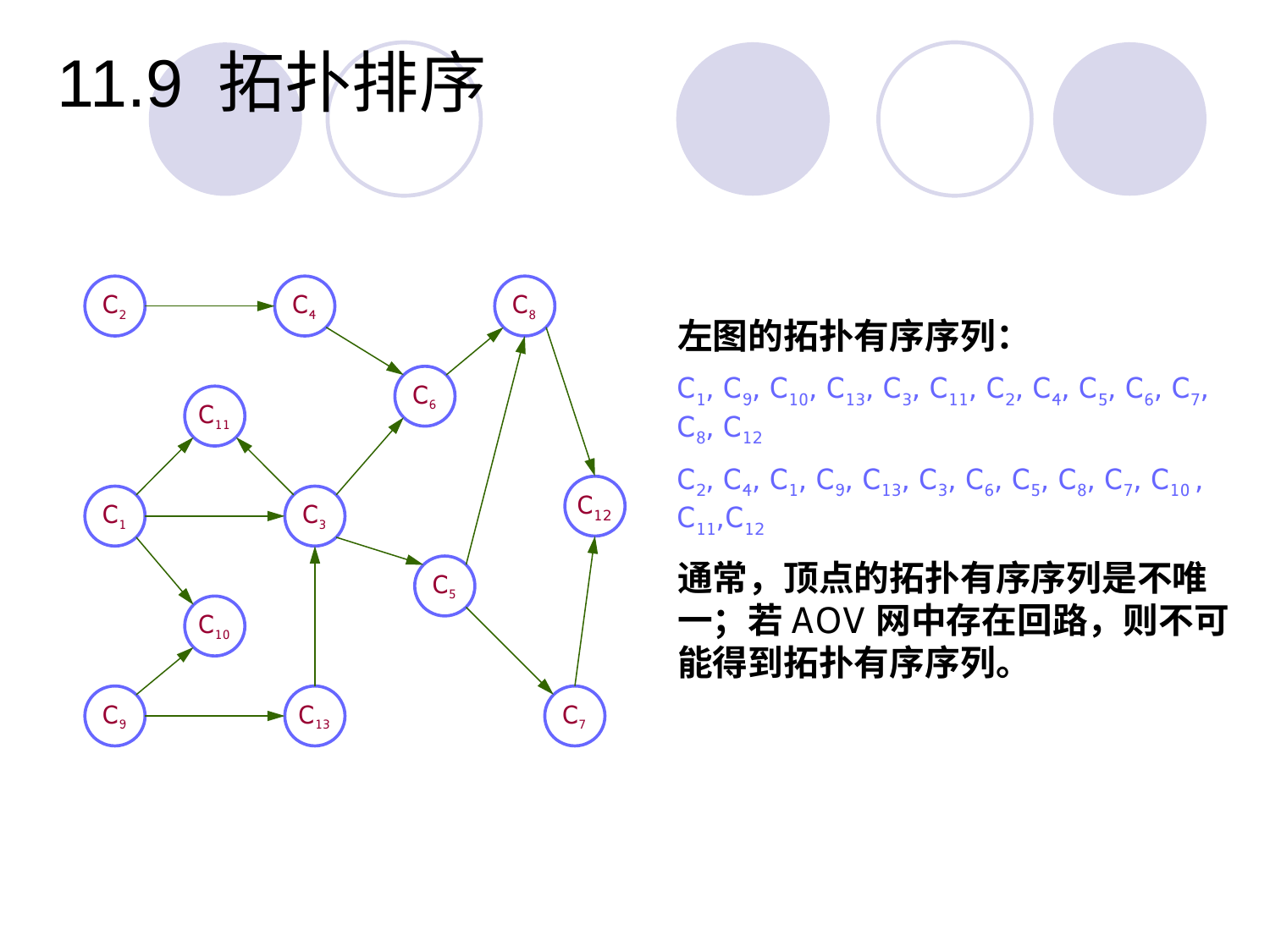

11.9 拓扑排序
68

C2
C4
C8
C6
C11
C12
C1
C3
C5
C10
C9
C13
C7
左图的拓扑有序序列：
C1, C9, C10, C13, C3, C11, C2, C4, C5, C6, C7, C8, C12
C2, C4, C1, C9, C13, C3, C6, C5, C8, C7, C10 , C11,C12
通常，顶点的拓扑有序序列是不唯一；若AOV网中存在回路，则不可能得到拓扑有序序列。